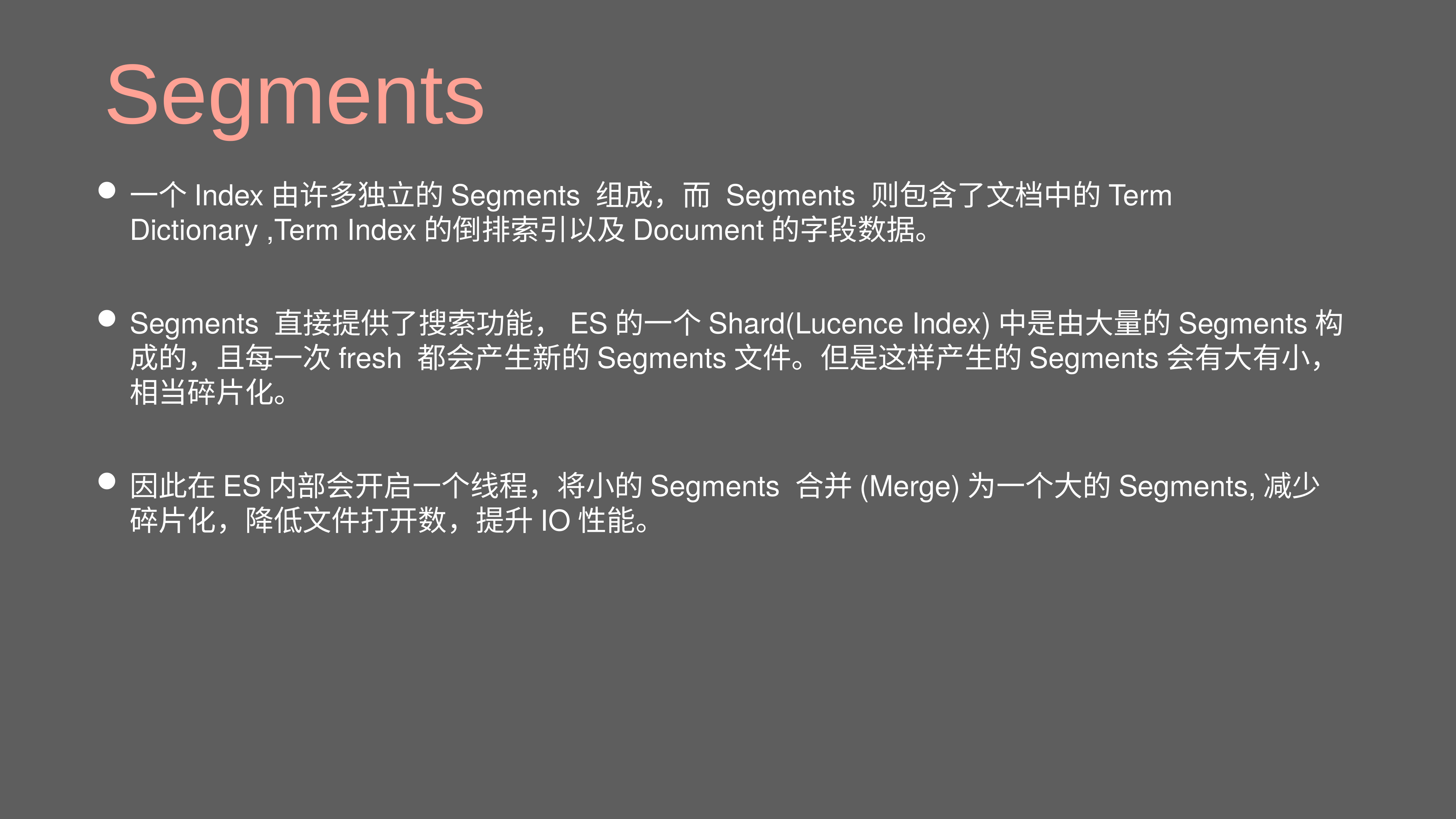

# Segments
一个Index由许多独立的Segments 组成，而 Segments 则包含了文档中的Term Dictionary ,Term Index的倒排索引以及Document的字段数据。

Segments 直接提供了搜索功能，ES的一个Shard(Lucence Index)中是由大量的Segments构成的，且每一次fresh 都会产生新的Segments文件。但是这样产生的Segments会有大有小，相当碎片化。

因此在ES内部会开启一个线程，将小的Segments 合并(Merge)为一个大的Segments,减少碎片化，降低文件打开数，提升IO性能。